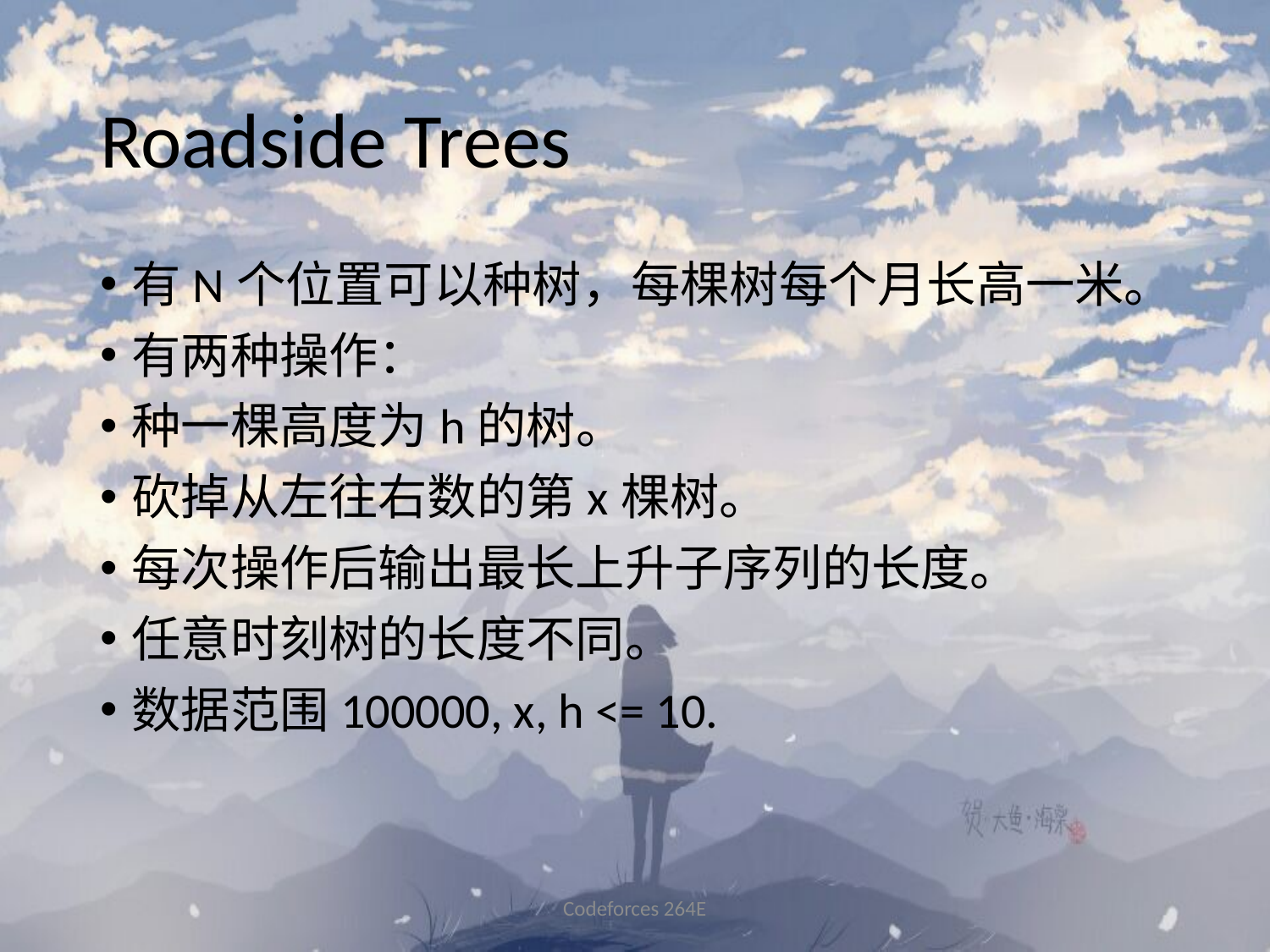

# Roadside Trees
有N个位置可以种树，每棵树每个月长高一米。
有两种操作：
种一棵高度为h的树。
砍掉从左往右数的第x棵树。
每次操作后输出最长上升子序列的长度。
任意时刻树的长度不同。
数据范围100000, x, h <= 10.
Codeforces 264E